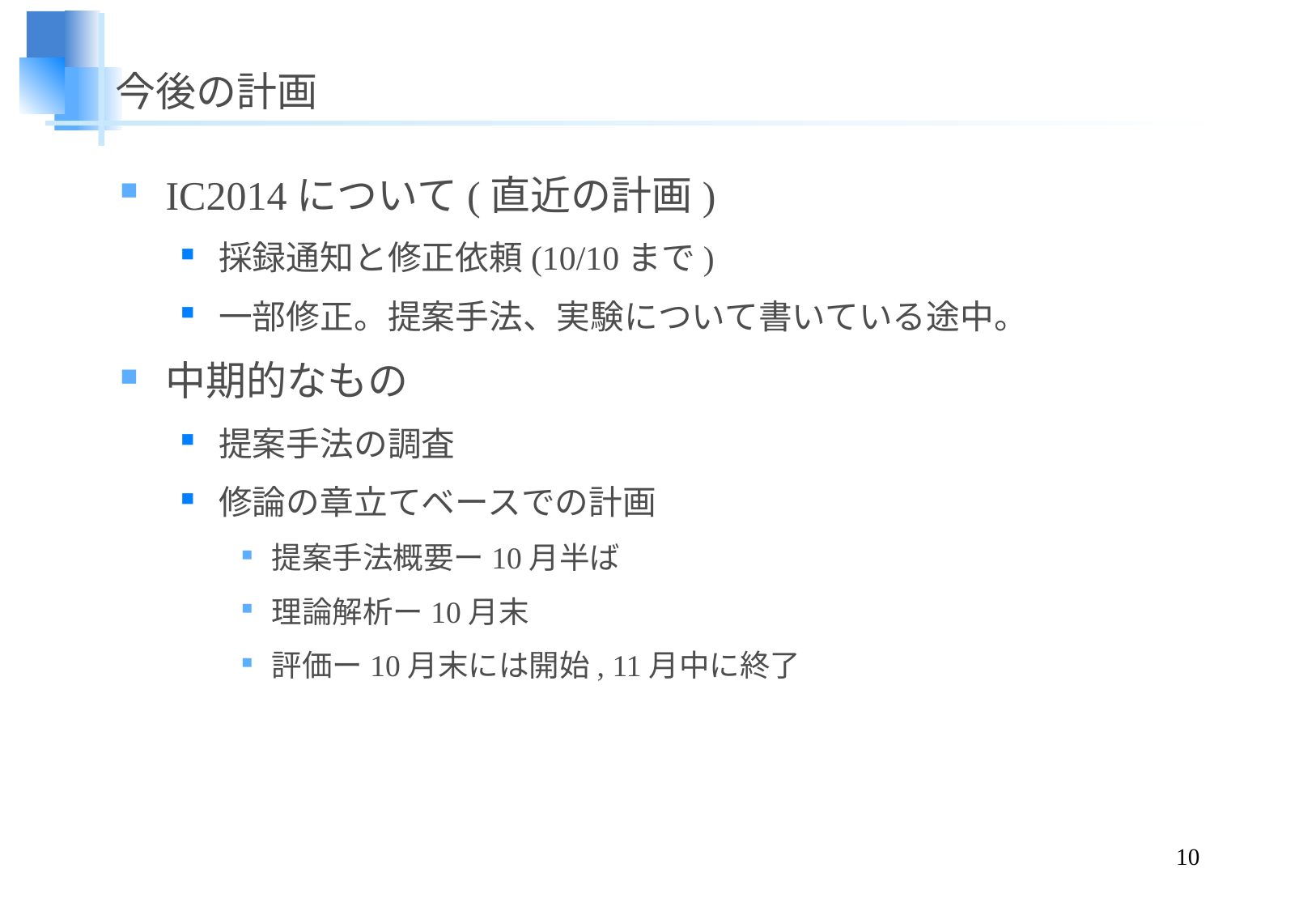

# 今後の計画
IC2014について(直近の計画)
採録通知と修正依頼(10/10まで)
一部修正。提案手法、実験について書いている途中。
中期的なもの
提案手法の調査
修論の章立てベースでの計画
提案手法概要ー10月半ば
理論解析ー10月末
評価ー10月末には開始, 11月中に終了
10